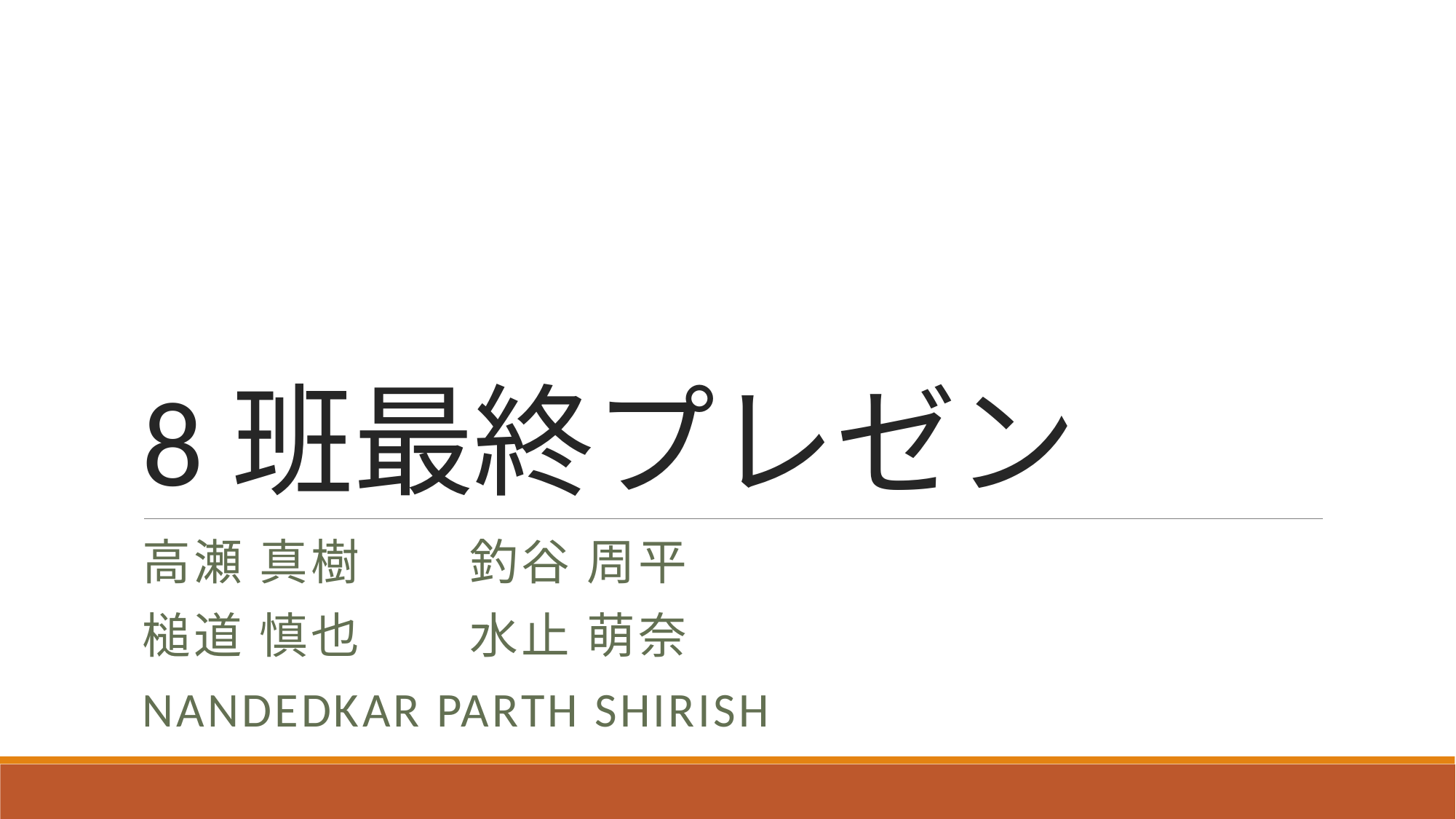

# 8班最終プレゼン
高瀬 真樹	釣谷 周平
槌道 慎也	水止 萌奈
NANDEDKAR PARTH SHIRISH